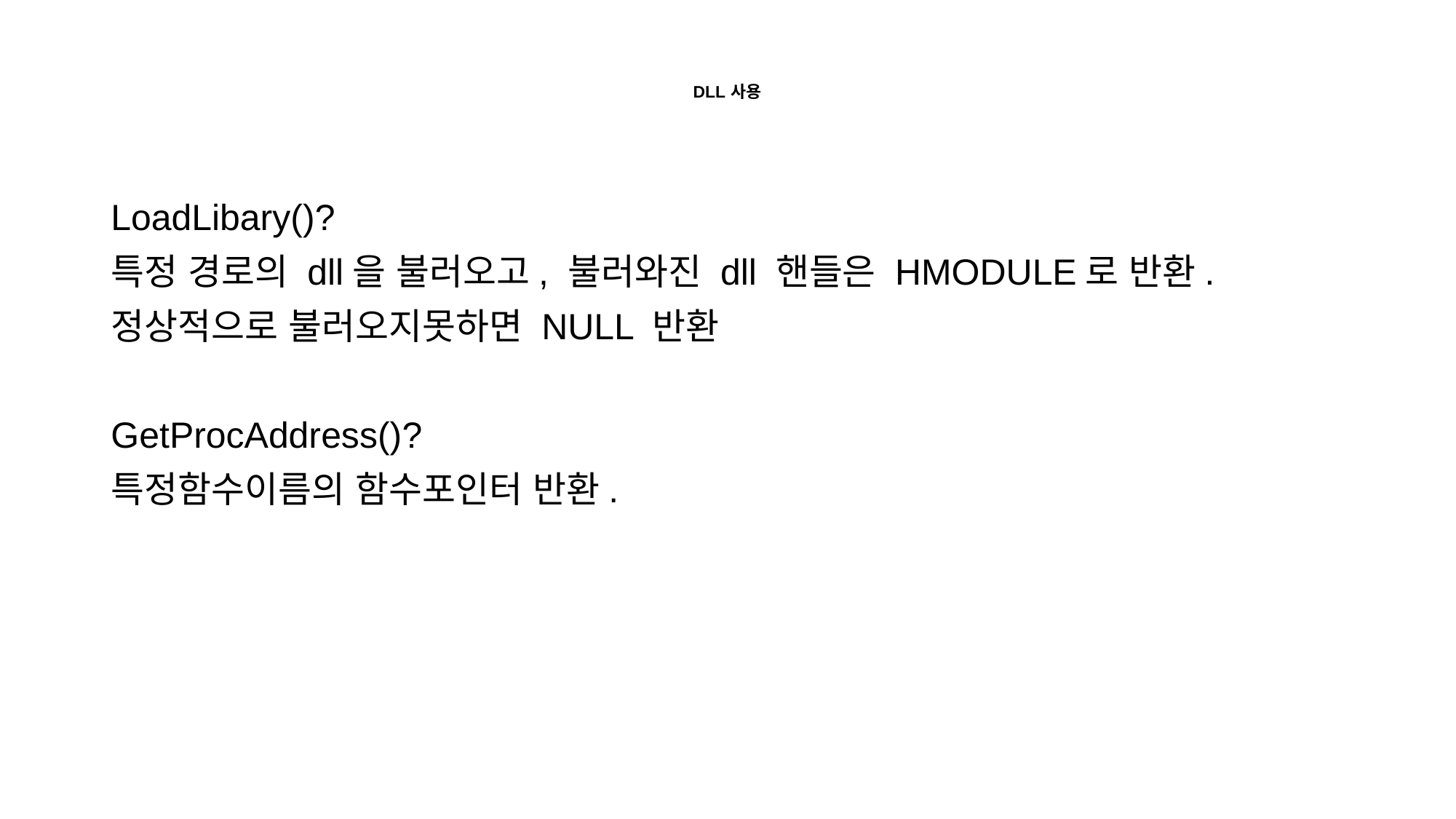

# DLL 사용

LoadLibary()?
특정 경로의 dll을 불러오고, 불러와진 dll 핸들은 HMODULE로 반환.
정상적으로 불러오지못하면 NULL 반환

GetProcAddress()?
특정함수이름의 함수포인터 반환.